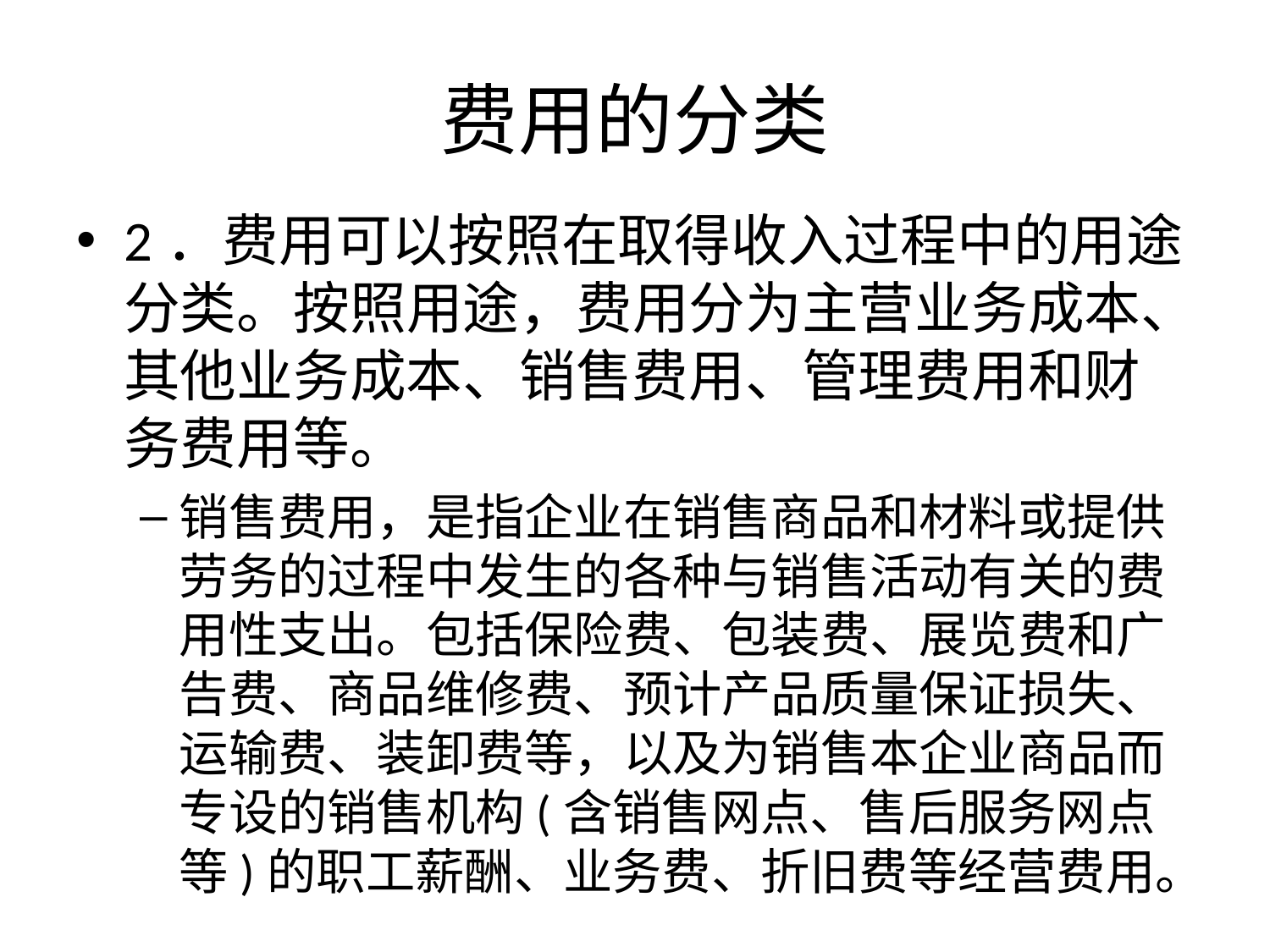

# 费用的分类
2．费用可以按照在取得收入过程中的用途分类。按照用途，费用分为主营业务成本、其他业务成本、销售费用、管理费用和财务费用等。
销售费用，是指企业在销售商品和材料或提供劳务的过程中发生的各种与销售活动有关的费用性支出。包括保险费、包装费、展览费和广告费、商品维修费、预计产品质量保证损失、运输费、装卸费等，以及为销售本企业商品而专设的销售机构(含销售网点、售后服务网点等)的职工薪酬、业务费、折旧费等经营费用。